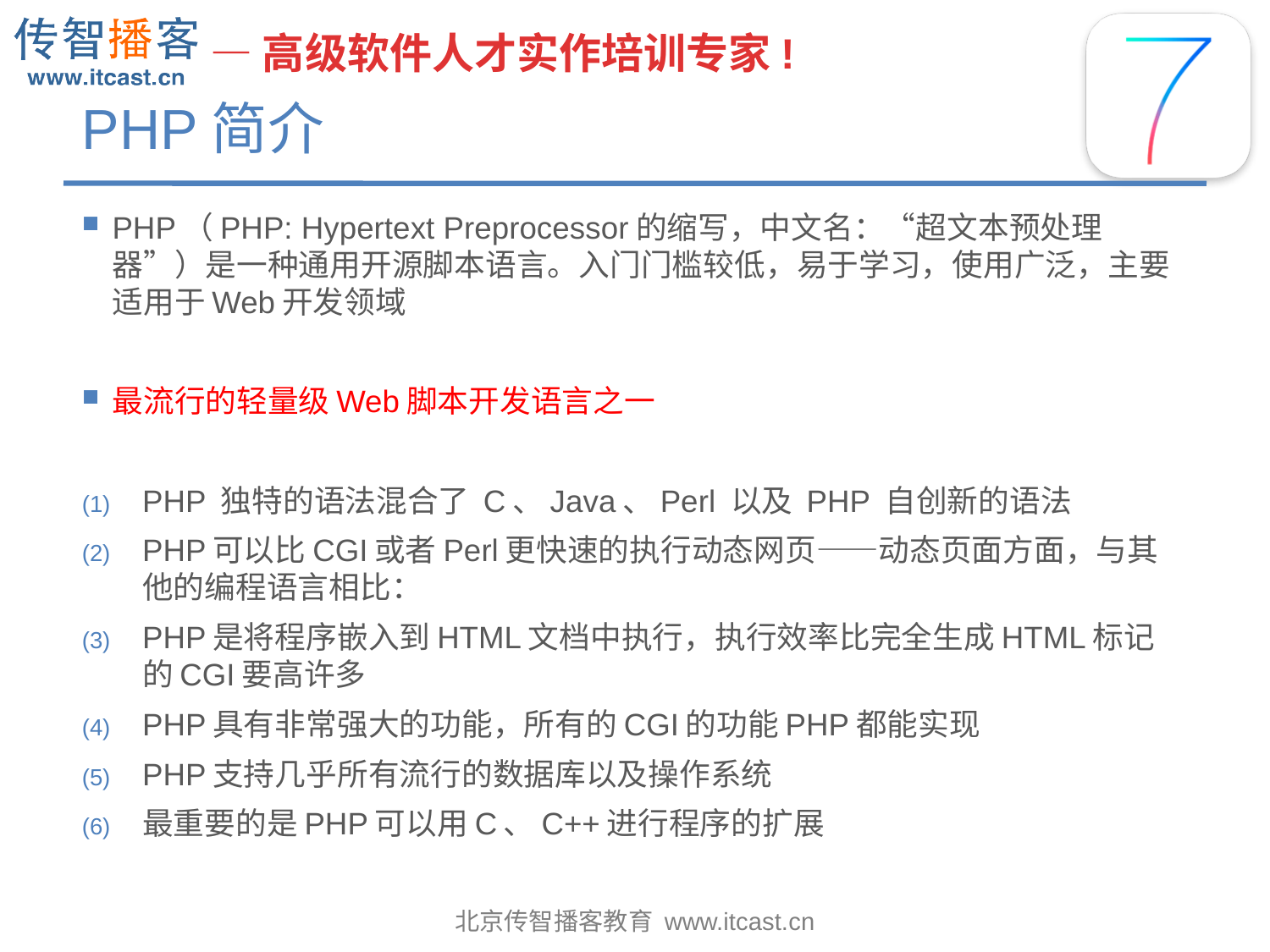

# PHP简介
PHP（PHP: Hypertext Preprocessor的缩写，中文名：“超文本预处理器”）是一种通用开源脚本语言。入门门槛较低，易于学习，使用广泛，主要适用于Web开发领域

最流行的轻量级Web脚本开发语言之一

PHP 独特的语法混合了 C、Java、Perl 以及 PHP 自创新的语法
PHP可以比CGI或者Perl更快速的执行动态网页——动态页面方面，与其他的编程语言相比：
PHP是将程序嵌入到HTML文档中执行，执行效率比完全生成HTML标记的CGI要高许多
PHP具有非常强大的功能，所有的CGI的功能PHP都能实现
PHP支持几乎所有流行的数据库以及操作系统
最重要的是PHP可以用C、C++进行程序的扩展